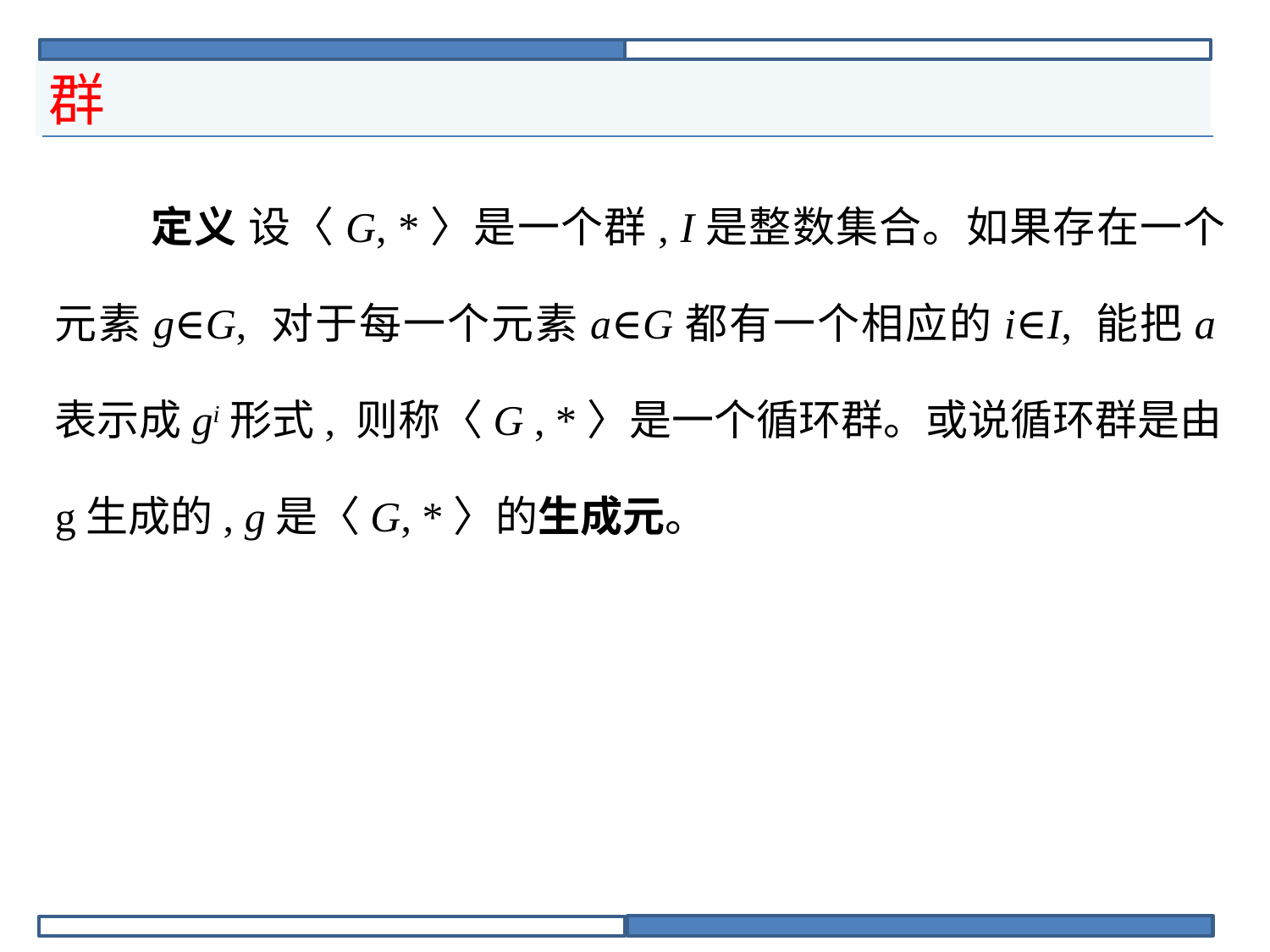

# 群
        定义 设〈G, *〉是一个群, I是整数集合。如果存在一个元素g∈G, 对于每一个元素a∈G都有一个相应的i∈I, 能把a表示成gi形式, 则称〈G , *〉是一个循环群。或说循环群是由g生成的, g是〈G, *〉的生成元。